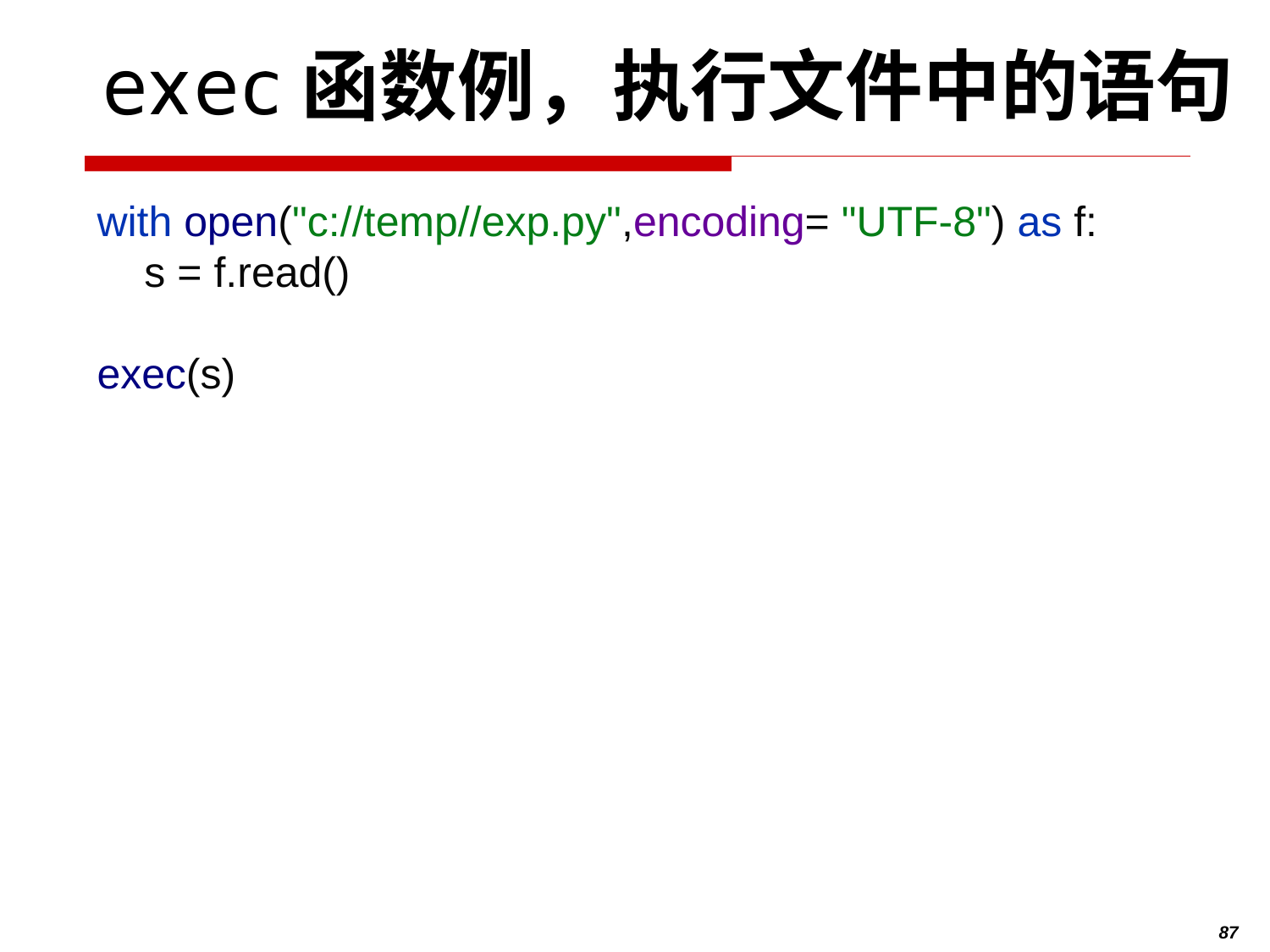

# exec函数例，执行文件中的语句
with open("c://temp//exp.py",encoding= "UTF-8") as f:
    s = f.read()
exec(s)

87